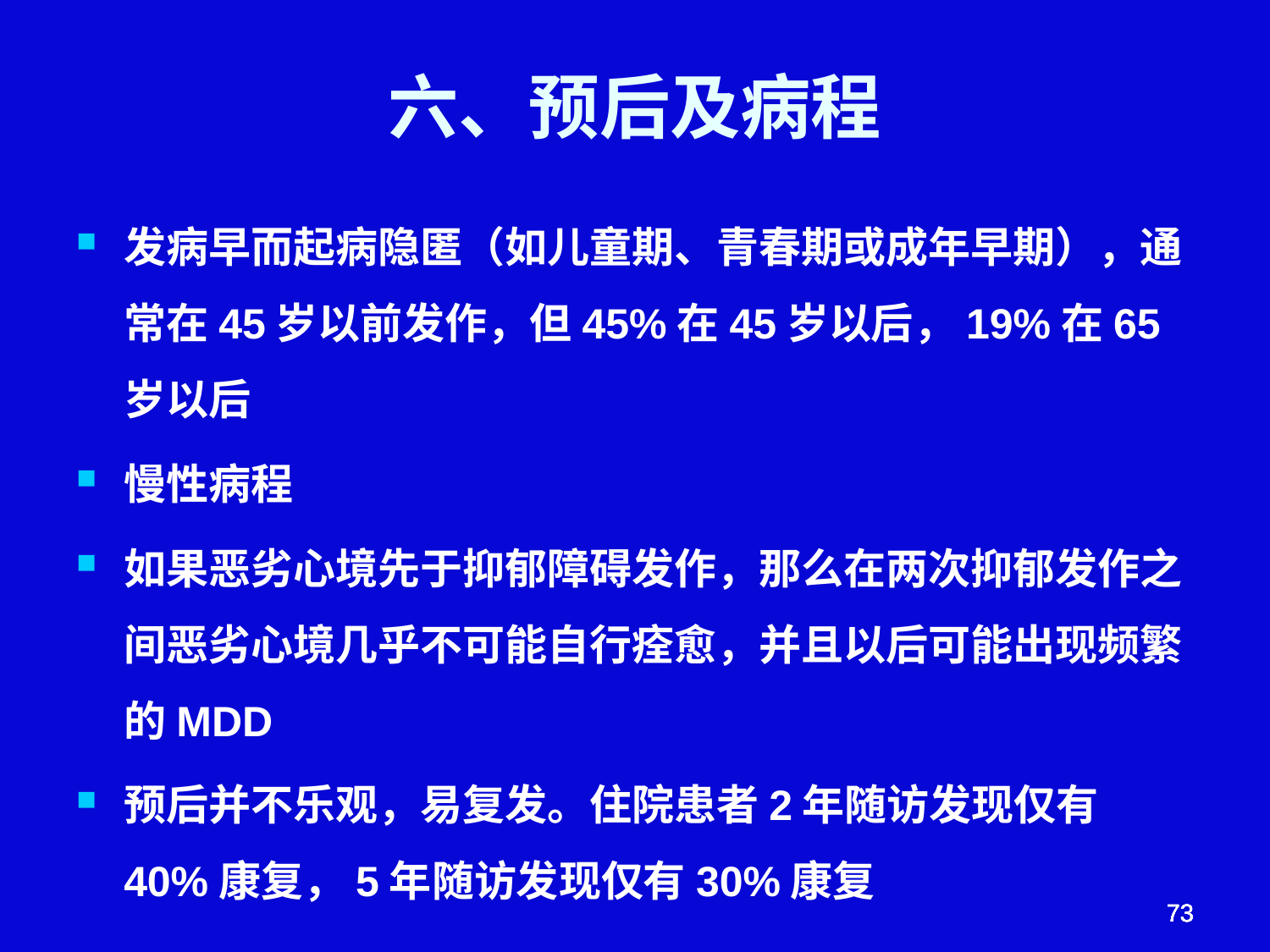

# 六、预后及病程
发病早而起病隐匿（如儿童期、青春期或成年早期），通常在45岁以前发作，但45%在45岁以后，19%在65岁以后
慢性病程
如果恶劣心境先于抑郁障碍发作，那么在两次抑郁发作之间恶劣心境几乎不可能自行痊愈，并且以后可能出现频繁的MDD
预后并不乐观，易复发。住院患者2年随访发现仅有40%康复，5年随访发现仅有30%康复
73
73
73
73
73
73